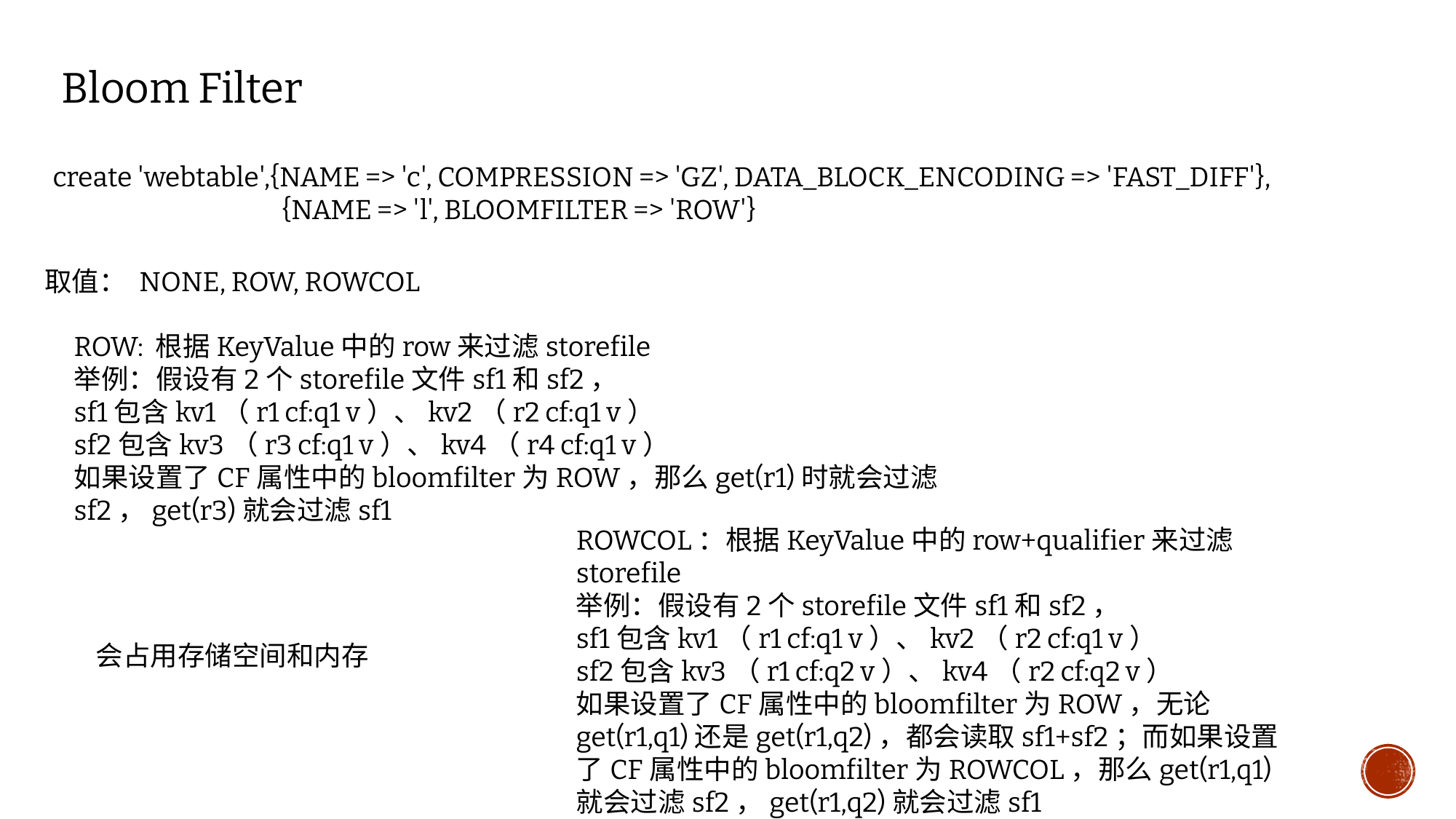

Bloom Filter
create 'webtable',{NAME => 'c', COMPRESSION => 'GZ', DATA_BLOCK_ENCODING => 'FAST_DIFF'},
		  {NAME => 'l', BLOOMFILTER => 'ROW'}
取值： NONE, ROW, ROWCOL
ROW: 根据KeyValue中的row来过滤storefile
举例：假设有2个storefile文件sf1和sf2，
sf1包含kv1（r1 cf:q1 v）、kv2（r2 cf:q1 v）
sf2包含kv3（r3 cf:q1 v）、kv4（r4 cf:q1 v）
如果设置了CF属性中的bloomfilter为ROW，那么get(r1)时就会过滤sf2，get(r3)就会过滤sf1
ROWCOL：根据KeyValue中的row+qualifier来过滤storefile
举例：假设有2个storefile文件sf1和sf2，
sf1包含kv1（r1 cf:q1 v）、kv2（r2 cf:q1 v）
sf2包含kv3（r1 cf:q2 v）、kv4（r2 cf:q2 v）
如果设置了CF属性中的bloomfilter为ROW，无论get(r1,q1)还是get(r1,q2)，都会读取sf1+sf2；而如果设置了CF属性中的bloomfilter为ROWCOL，那么get(r1,q1)就会过滤sf2，get(r1,q2)就会过滤sf1
会占用存储空间和内存